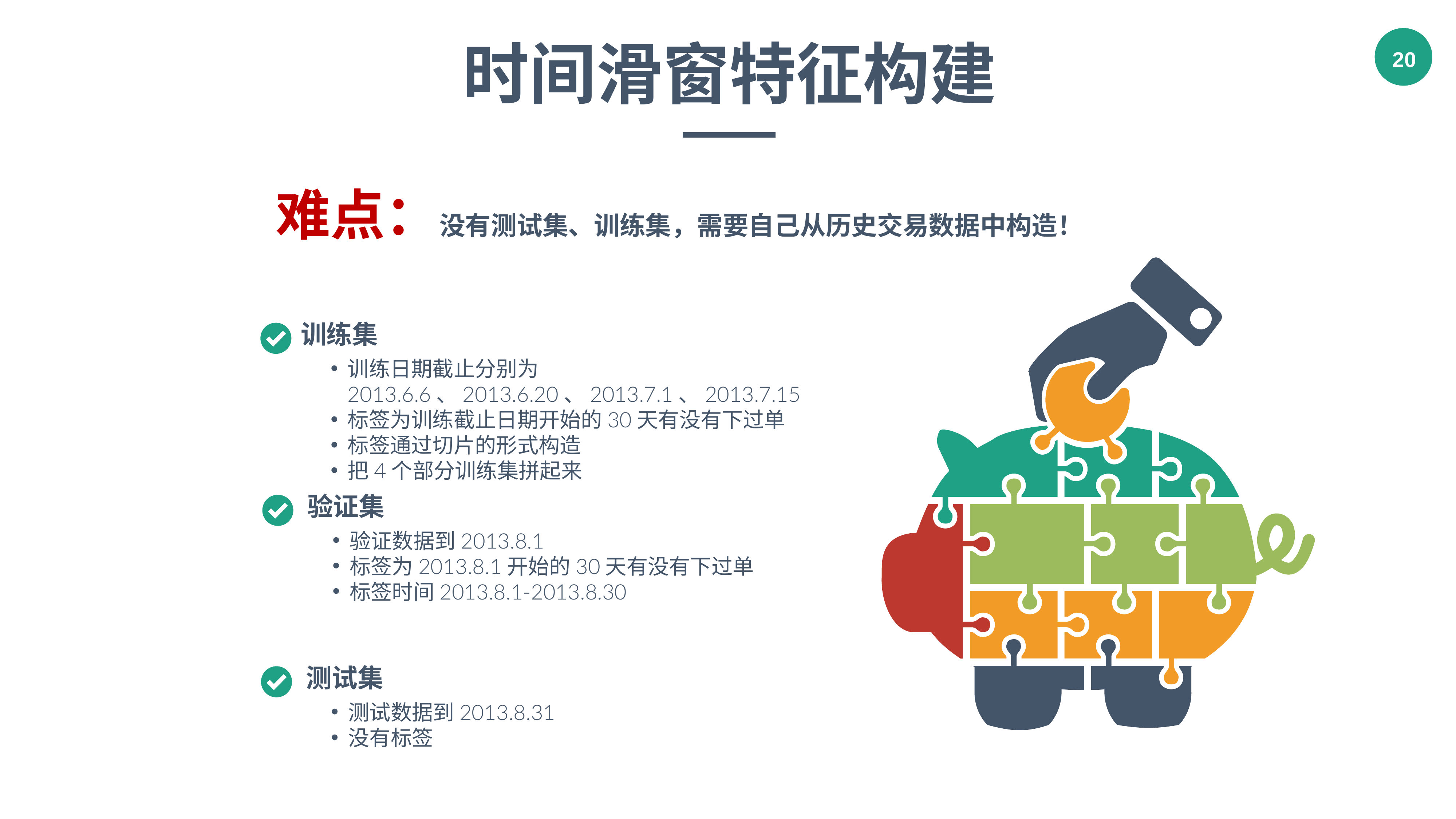

时间滑窗特征构建

难点：没有测试集、训练集，需要自己从历史交易数据中构造！

训练集

训练日期截止分别为2013.6.6、2013.6.20、2013.7.1、2013.7.15
标签为训练截止日期开始的30天有没有下过单
标签通过切片的形式构造
把4个部分训练集拼起来
验证集

验证数据到2013.8.1
标签为2013.8.1开始的30天有没有下过单
标签时间2013.8.1-2013.8.30
测试集

测试数据到2013.8.31
没有标签